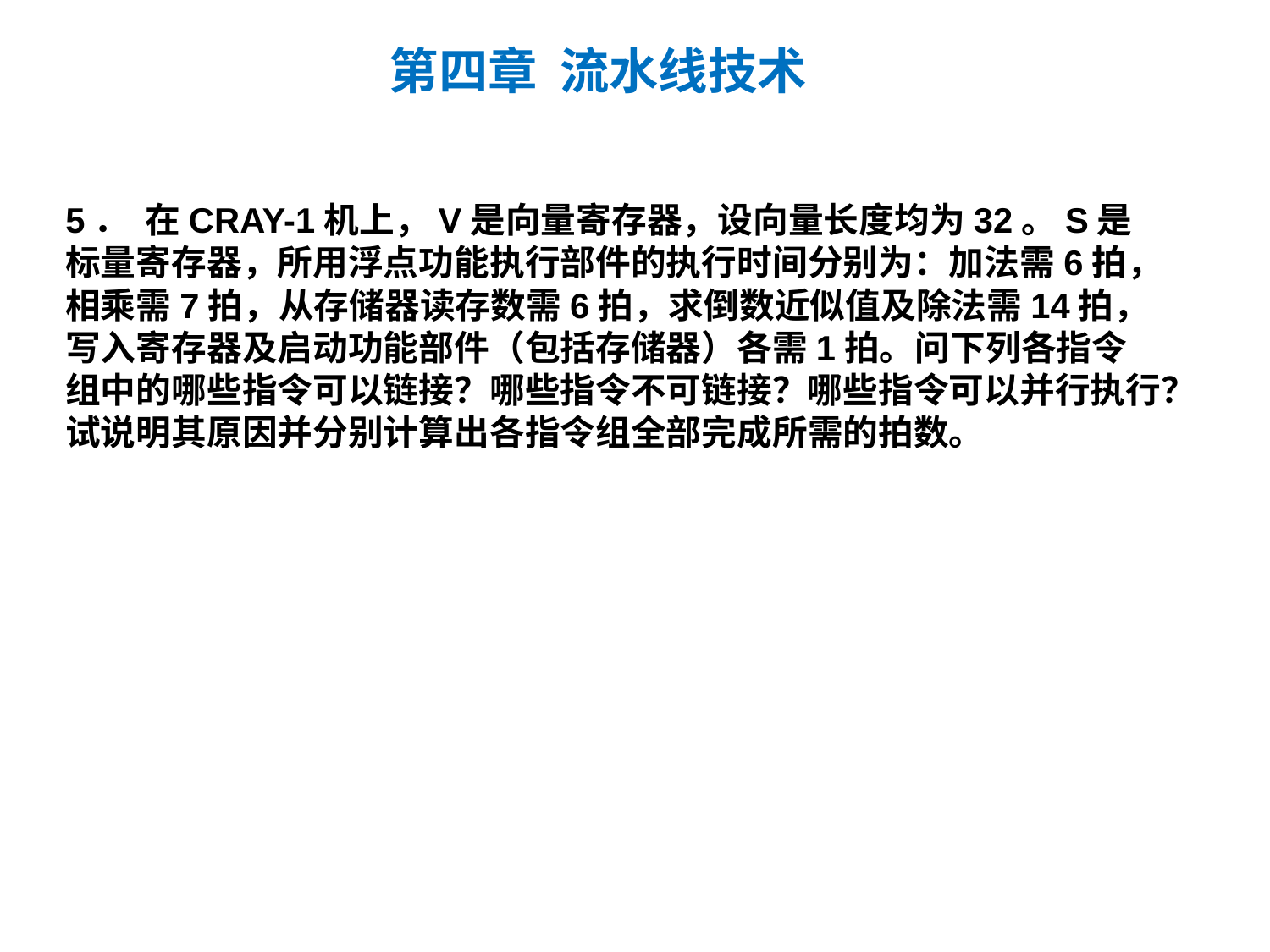

第四章  流水线技术
5．  在CRAY-1机上，V是向量寄存器，设向量长度均为32。S是标量寄存器，所用浮点功能执行部件的执行时间分别为：加法需6拍，相乘需7拍，从存储器读存数需6拍，求倒数近似值及除法需14拍，写入寄存器及启动功能部件（包括存储器）各需1拍。问下列各指令组中的哪些指令可以链接？哪些指令不可链接？哪些指令可以并行执行？试说明其原因并分别计算出各指令组全部完成所需的拍数。